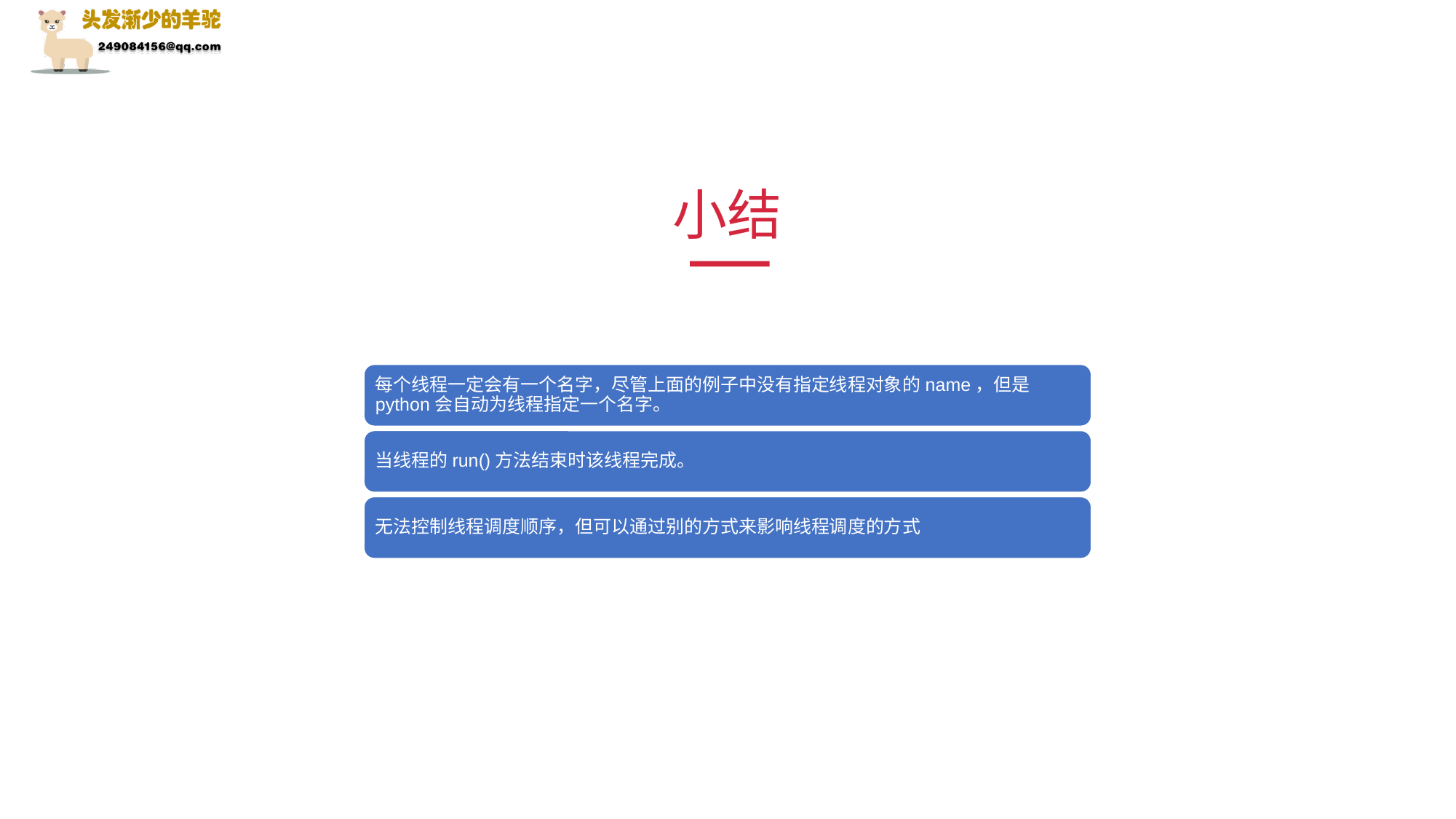

小结

每个线程一定会有一个名字，尽管上面的例子中没有指定线程对象的name，但是python会自动为线程指定一个名字。
当线程的run()方法结束时该线程完成。
无法控制线程调度顺序，但可以通过别的方式来影响线程调度的方式